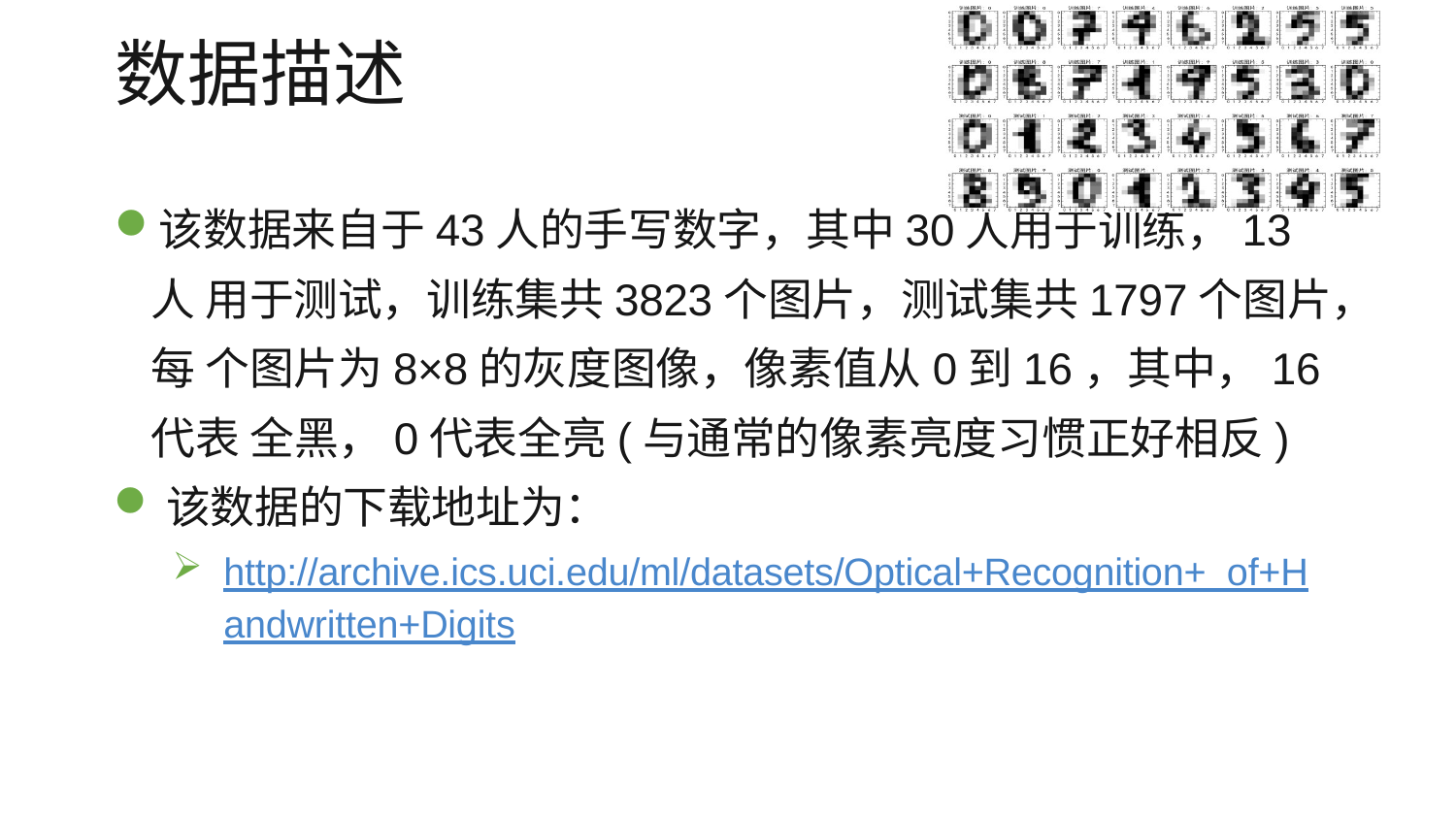

# 数据描述
该数据来自于43人的手写数字，其中30人用于训练，13人 用于测试，训练集共3823个图片，测试集共1797个图片，每 个图片为8×8的灰度图像，像素值从0到16，其中，16代表 全黑，0代表全亮(与通常的像素亮度习惯正好相反)
该数据的下载地址为：
http://archive.ics.uci.edu/ml/datasets/Optical+Recognition+  of+Handwritten+Digits